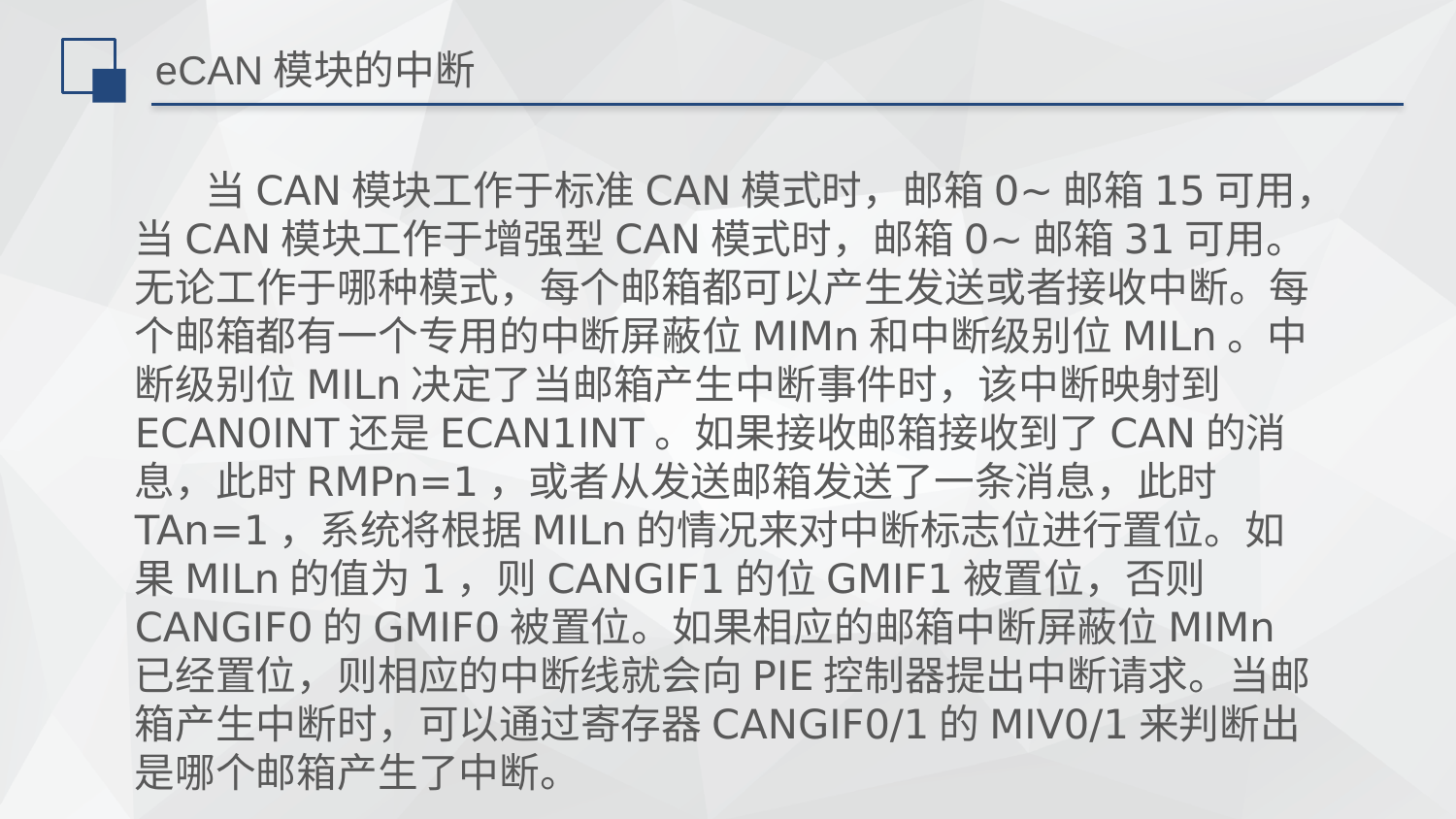

# eCAN模块的中断
当CAN模块工作于标准CAN模式时，邮箱0~邮箱15可用，当CAN模块工作于增强型CAN模式时，邮箱0~邮箱31可用。无论工作于哪种模式，每个邮箱都可以产生发送或者接收中断。每个邮箱都有一个专用的中断屏蔽位MIMn和中断级别位MILn。中断级别位MILn决定了当邮箱产生中断事件时，该中断映射到ECAN0INT还是ECAN1INT。如果接收邮箱接收到了CAN的消息，此时RMPn=1，或者从发送邮箱发送了一条消息，此时TAn=1，系统将根据MILn的情况来对中断标志位进行置位。如果MILn的值为1，则CANGIF1的位GMIF1被置位，否则CANGIF0的GMIF0被置位。如果相应的邮箱中断屏蔽位MIMn已经置位，则相应的中断线就会向PIE控制器提出中断请求。当邮箱产生中断时，可以通过寄存器CANGIF0/1的MIV0/1来判断出是哪个邮箱产生了中断。